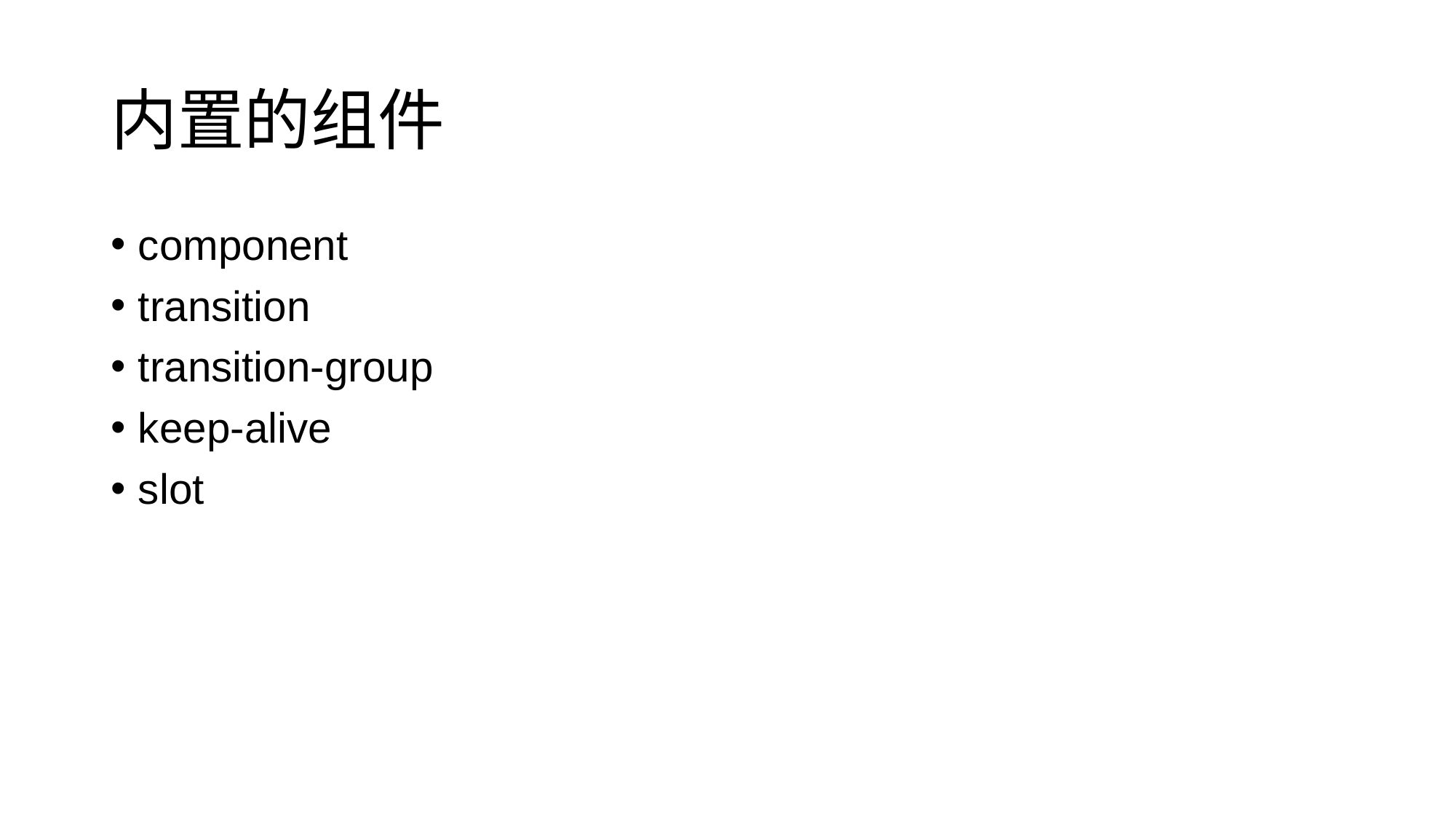

# 内置的组件
component
transition
transition-group
keep-alive
slot